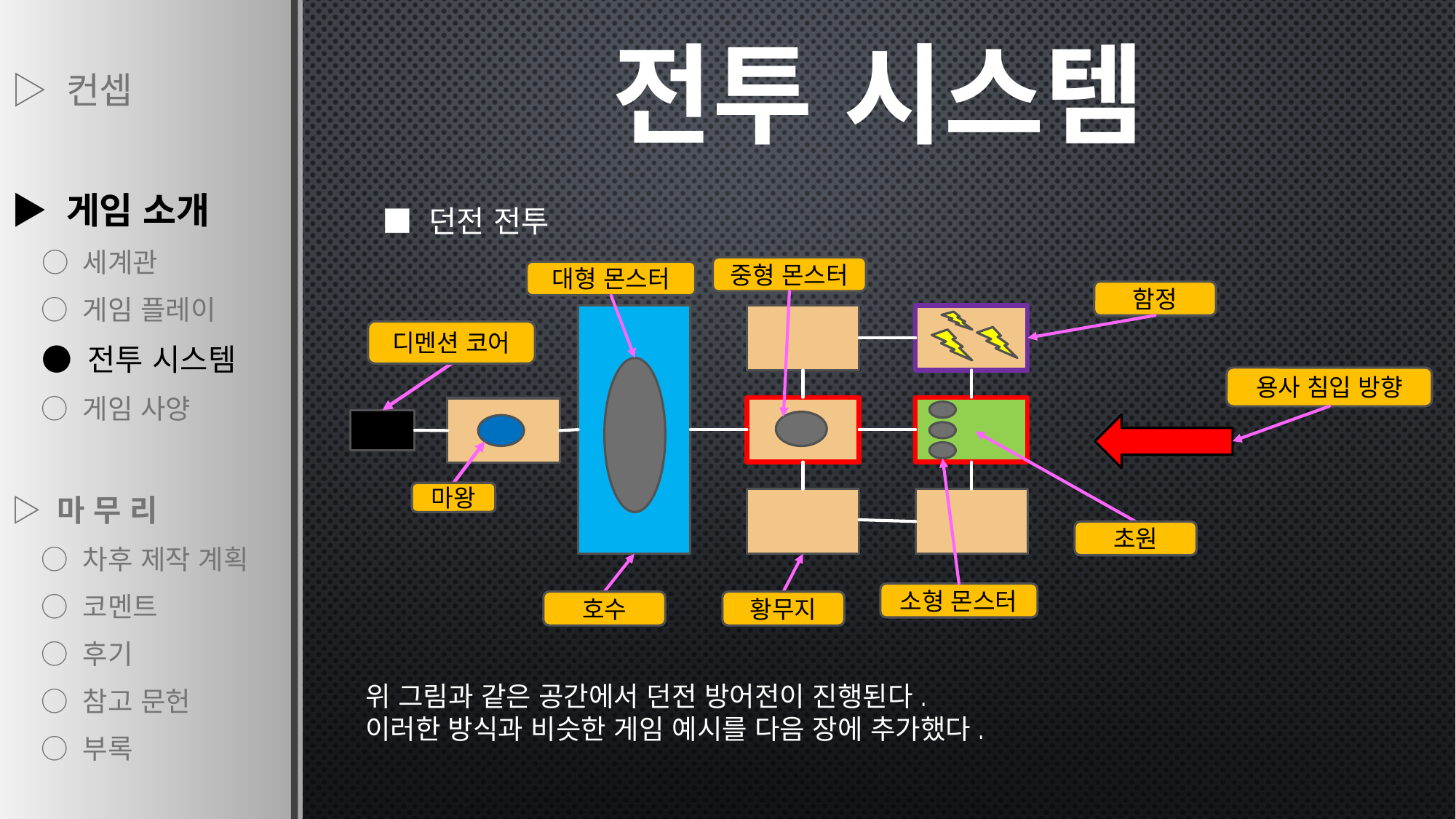

▷ 컨셉

▶ 게임 소개
    ○ 세계관
    ○ 게임 플레이
    ● 전투 시스템
    ○ 게임 사양

▷ 마 무 리
    ○ 차후 제작 계획
    ○ 코멘트
    ○ 후기
    ○ 참고 문헌
    ○ 부록

전투 시스템
  ■ 던전 전투
중형 몬스터
대형 몬스터
함정

디멘션 코어

마왕

초원
소형 몬스터
호수
황무지
용사 침입 방향
위 그림과 같은 공간에서 던전 방어전이 진행된다.
이러한 방식과 비슷한 게임 예시를 다음 장에 추가했다.